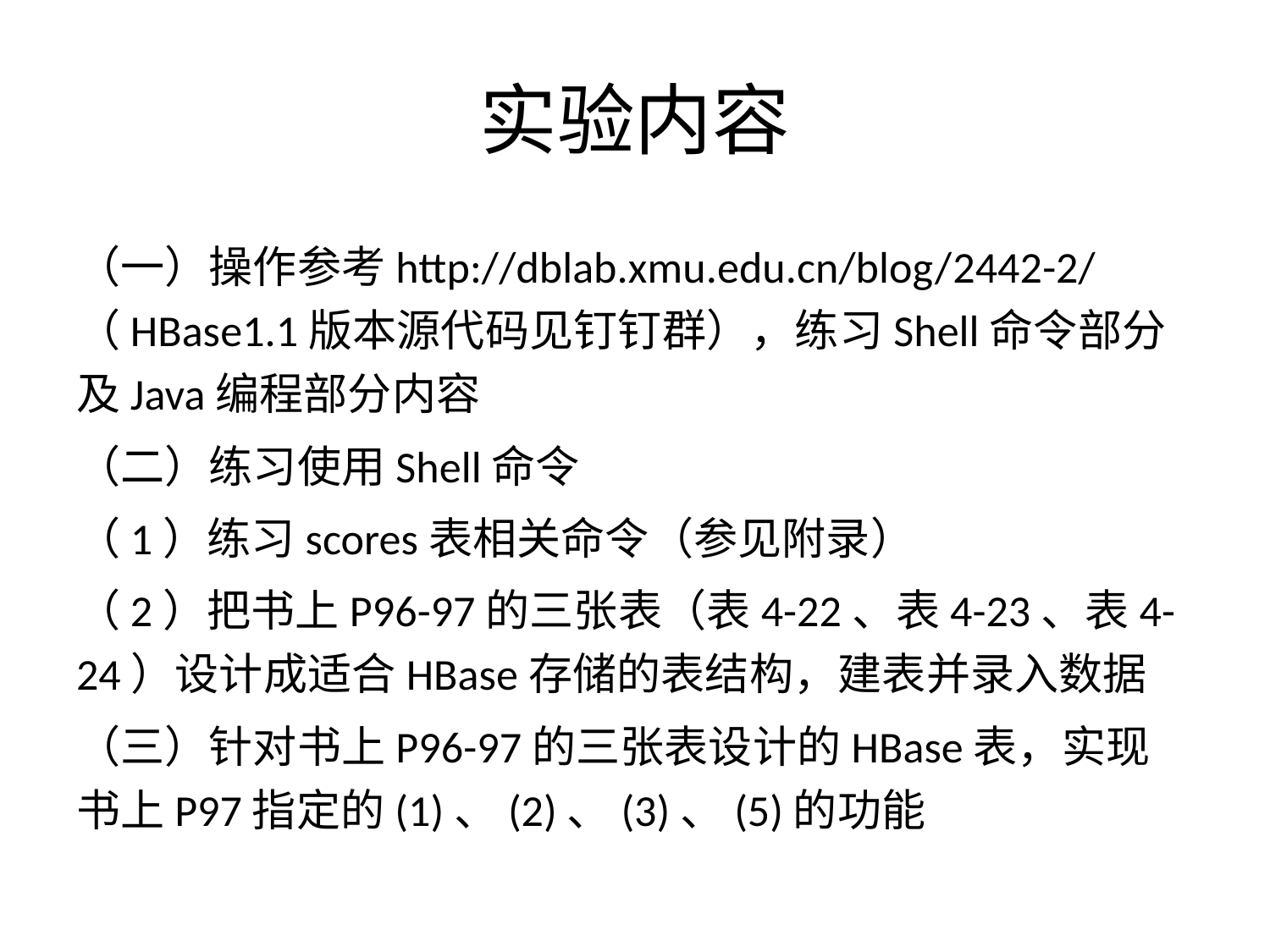

# 实验内容
（一）操作参考http://dblab.xmu.edu.cn/blog/2442-2/（HBase1.1版本源代码见钉钉群），练习Shell命令部分及Java编程部分内容
（二）练习使用Shell命令
（1）练习scores表相关命令（参见附录）
（2）把书上P96-97的三张表（表4-22、表4-23、表4-24）设计成适合HBase存储的表结构，建表并录入数据
（三）针对书上P96-97的三张表设计的HBase表，实现书上P97指定的(1)、(2)、(3)、(5)的功能